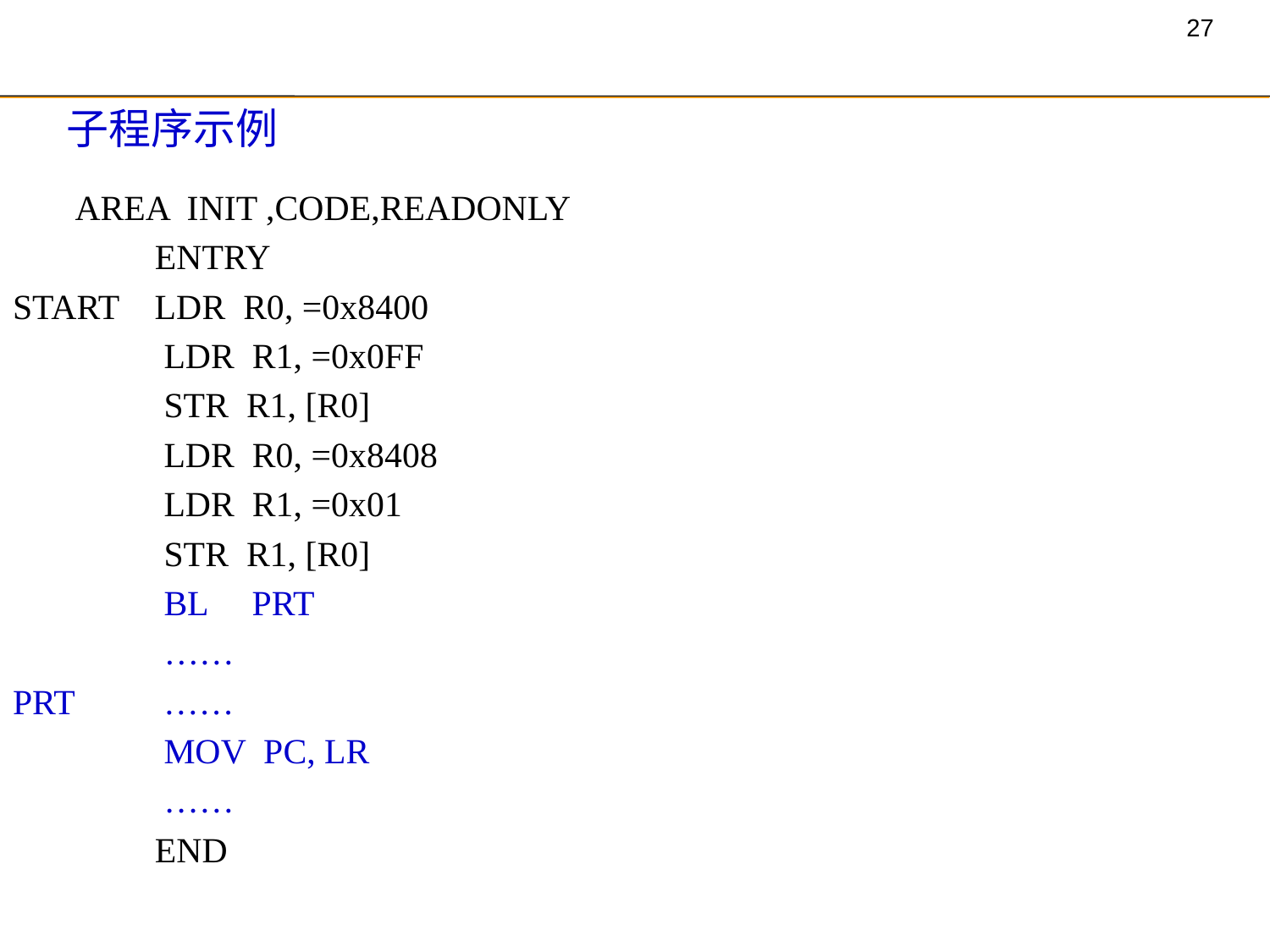

子程序示例
       AREA  INIT ,CODE,READONLY
                ENTRY
START    LDR  R0, =0x8400
                 LDR  R1, =0x0FF
                 STR  R1, [R0]
                 LDR  R0, =0x8408
                 LDR  R1, =0x01
                 STR  R1, [R0]
                 BL     PRT
                 ……
PRT          ……
                 MOV  PC, LR
                 ……
                END